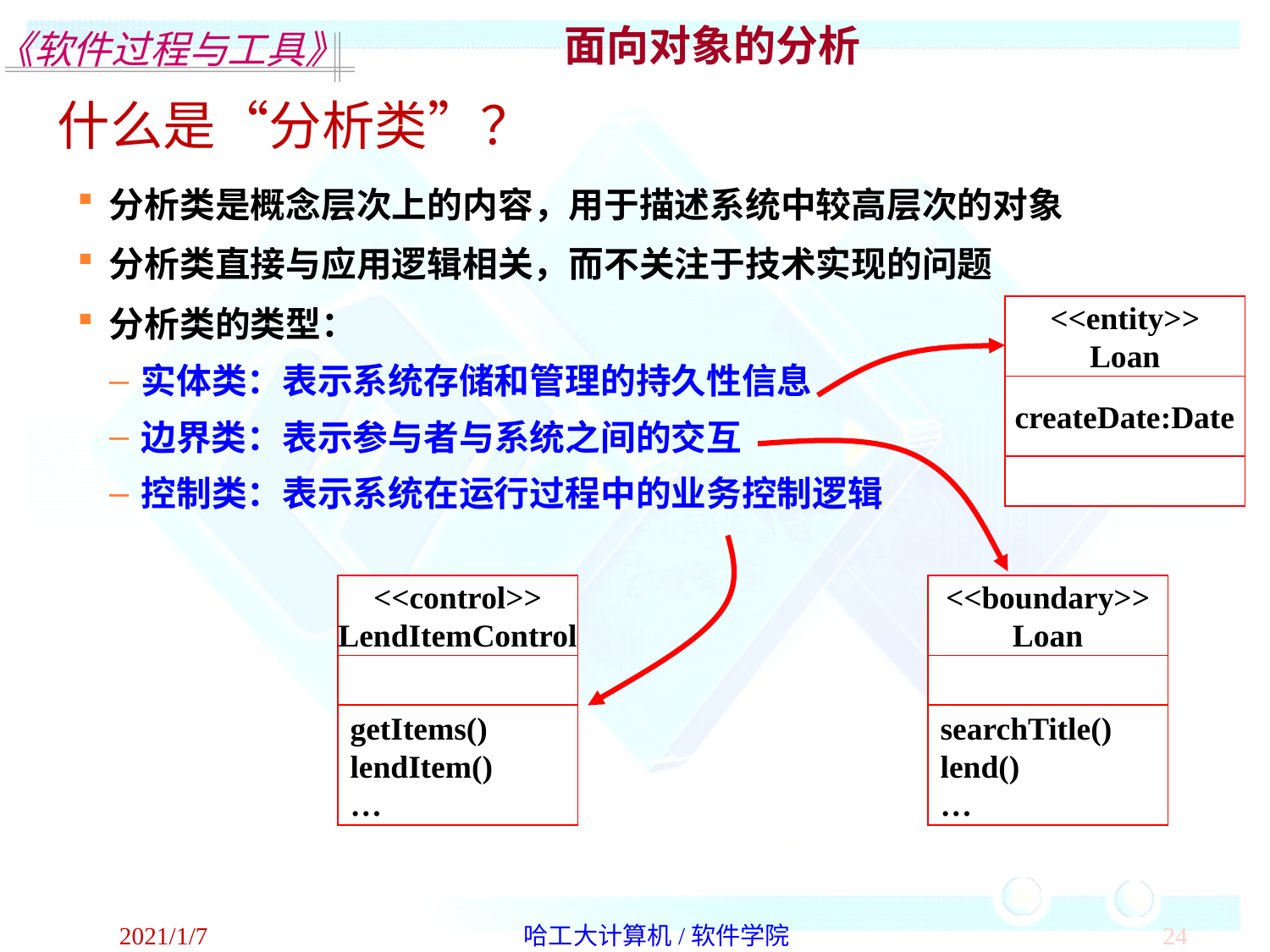

面向对象的分析
什么是“分析类”？
分析类是概念层次上的内容，用于描述系统中较高层次的对象
分析类直接与应用逻辑相关，而不关注于技术实现的问题
分析类的类型：
实体类：表示系统存储和管理的持久性信息
边界类：表示参与者与系统之间的交互
控制类：表示系统在运行过程中的业务控制逻辑
<<entity>>
Loan
createDate:Date

<<control>>
LendItemControl

getItems()
lendItem()
…
<<boundary>>
Loan

searchTitle()
lend()
…